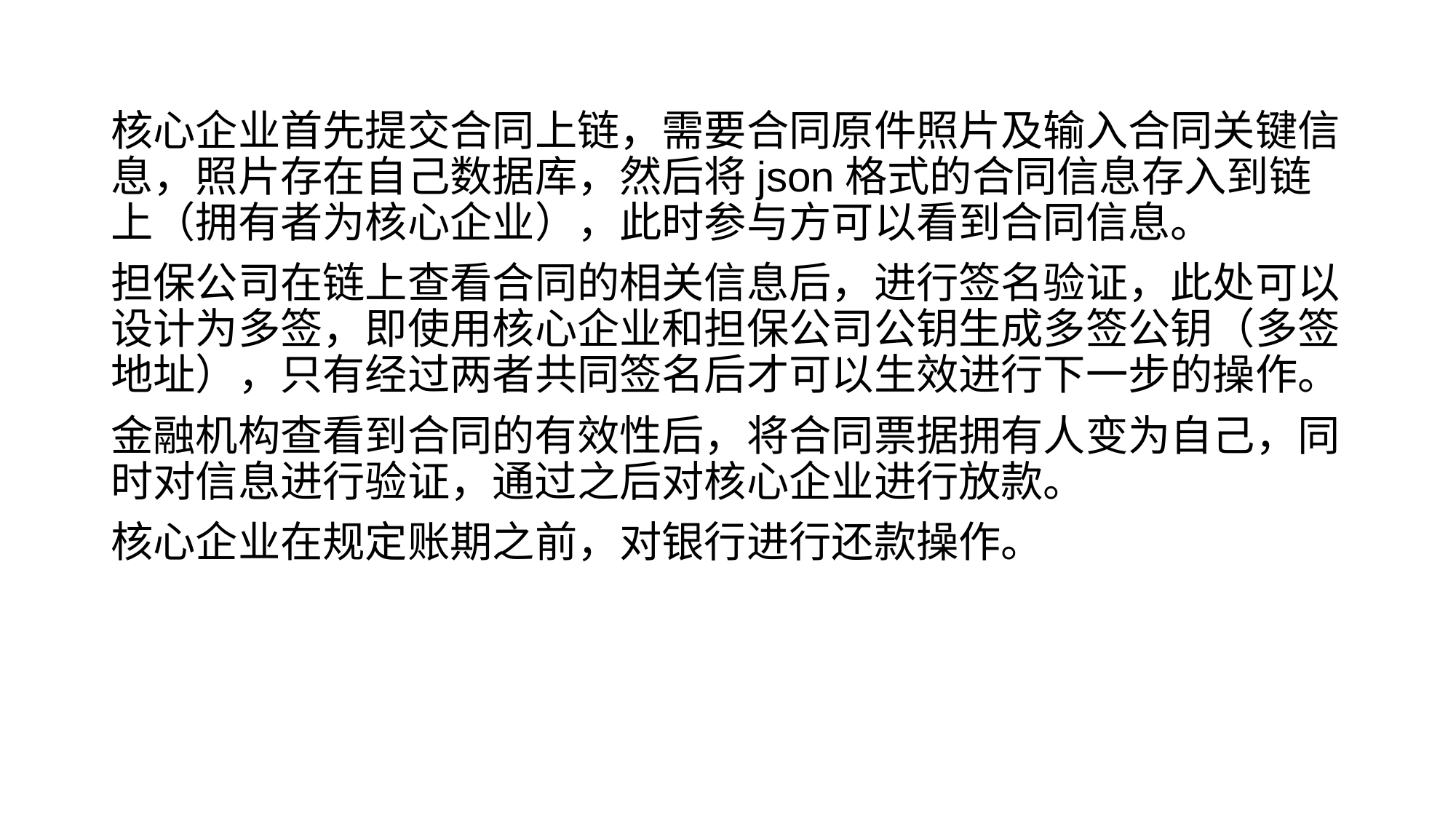

核心企业首先提交合同上链，需要合同原件照片及输入合同关键信息，照片存在自己数据库，然后将json格式的合同信息存入到链上（拥有者为核心企业），此时参与方可以看到合同信息。
担保公司在链上查看合同的相关信息后，进行签名验证，此处可以设计为多签，即使用核心企业和担保公司公钥生成多签公钥（多签地址），只有经过两者共同签名后才可以生效进行下一步的操作。
金融机构查看到合同的有效性后，将合同票据拥有人变为自己，同时对信息进行验证，通过之后对核心企业进行放款。
核心企业在规定账期之前，对银行进行还款操作。